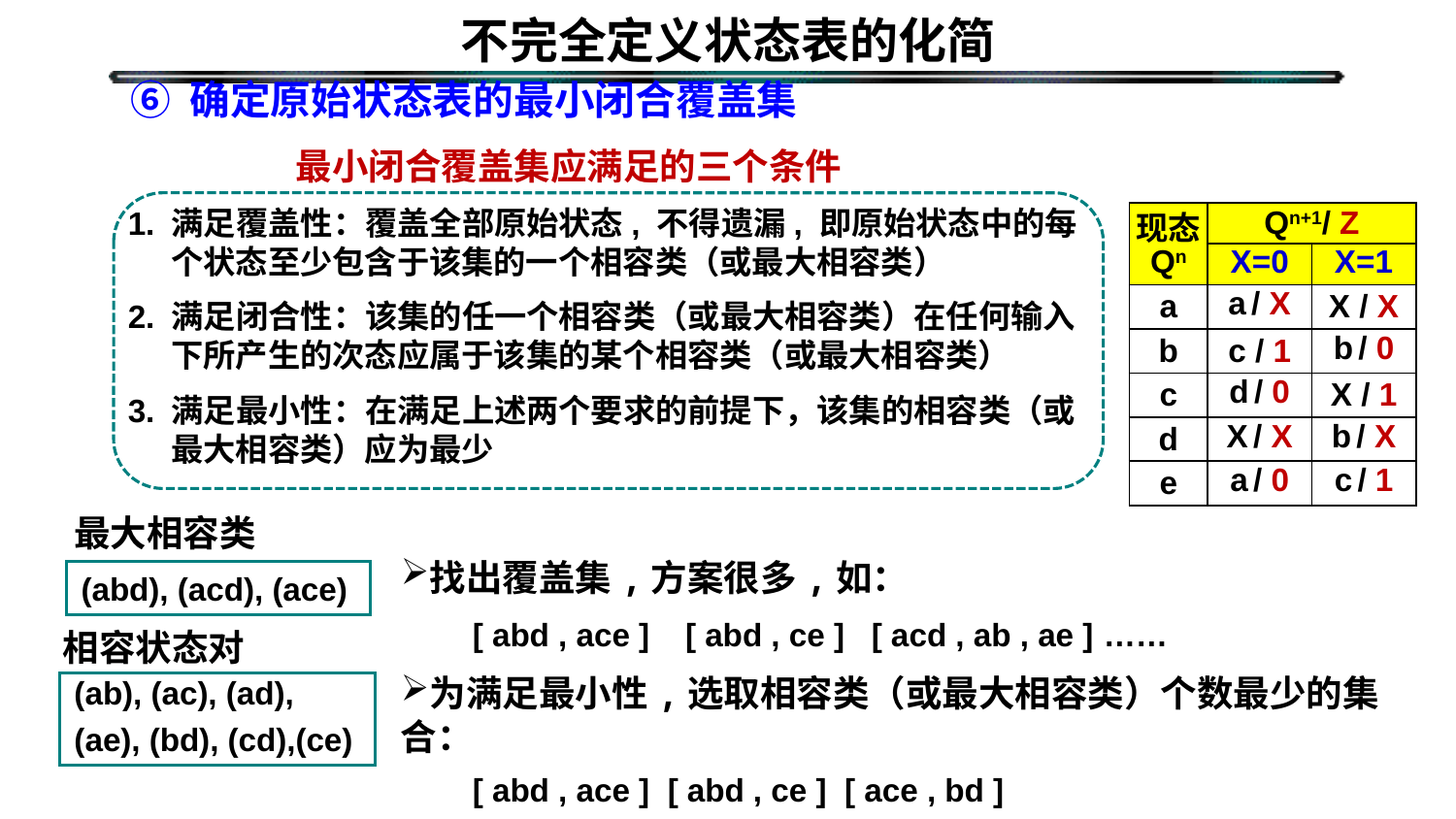

# 不完全定义状态表的化简
⑥ 确定原始状态表的最小闭合覆盖集
                      最小闭合覆盖集应满足的三个条件
1. 满足覆盖性：覆盖全部原始状态, 不得遗漏, 即原始状态中的每个状态至少包含于该集的一个相容类（或最大相容类）
2. 满足闭合性：该集的任一个相容类（或最大相容类）在任何输入下所产生的次态应属于该集的某个相容类（或最大相容类）
3. 满足最小性：在满足上述两个要求的前提下，该集的相容类（或最大相容类）应为最少

| 现态 | Qn+1/ Z |  |
| --- | --- | --- |
| Qn | X=0 | X=1 |
| a | a / X | X / X |
| b | c / 1 | b / 0 |
| c | d / 0 | X / 1 |
| d | X / X | b / X |
| e | a / 0 | c / 1 |
最大相容类
找出覆盖集,方案很多,如：
        [ abd , ace ]    [ abd , ce ]   [ acd , ab , ae ] ……
(abd), (acd), (ace)
相容状态对
为满足最小性,选取相容类（或最大相容类）个数最少的集合：
        [ abd , ace ]  [ abd , ce ]  [ ace , bd ]
(ab), (ac), (ad),
(ae), (bd), (cd),(ce)
40